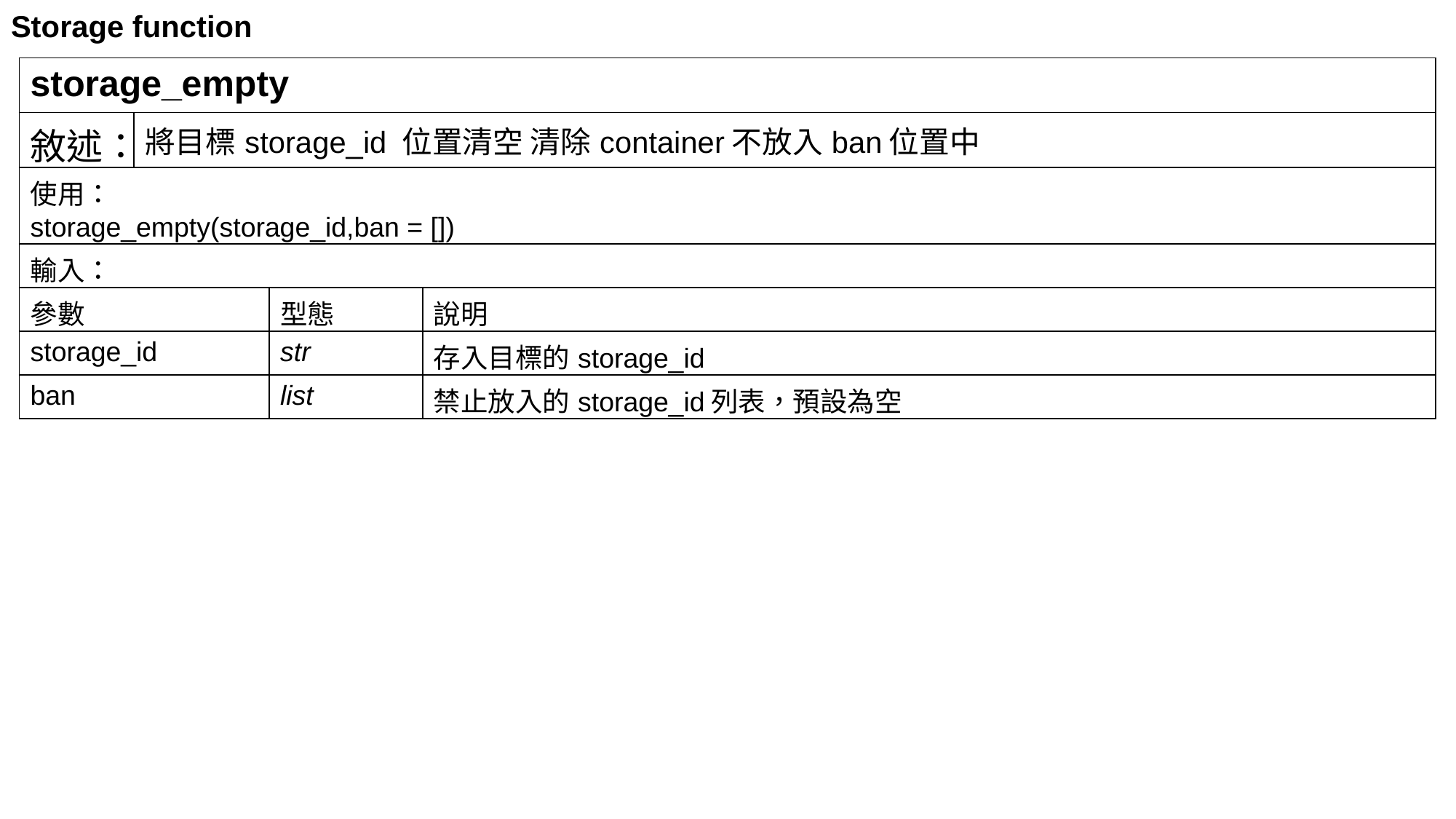

Storage function
| storage\_empty |  |  |  |
| --- | --- | --- | --- |
| 敘述： | 將目標storage\_id 位置清空 清除container不放入ban位置中 | 將訂單以商品為依據依照目前機器手臂工作量進行排序 |  |
| 使用： ﻿﻿storage\_empty(storage\_id,ban = []) |  |  |  |
| 輸入： |  |  |  |
| 參數 |  | 型態 | 說明 |
| storage\_id |  | str | 存入目標的storage\_id |
| ban |  | list | 禁止放入的storage\_id列表，預設為空 |
﻿